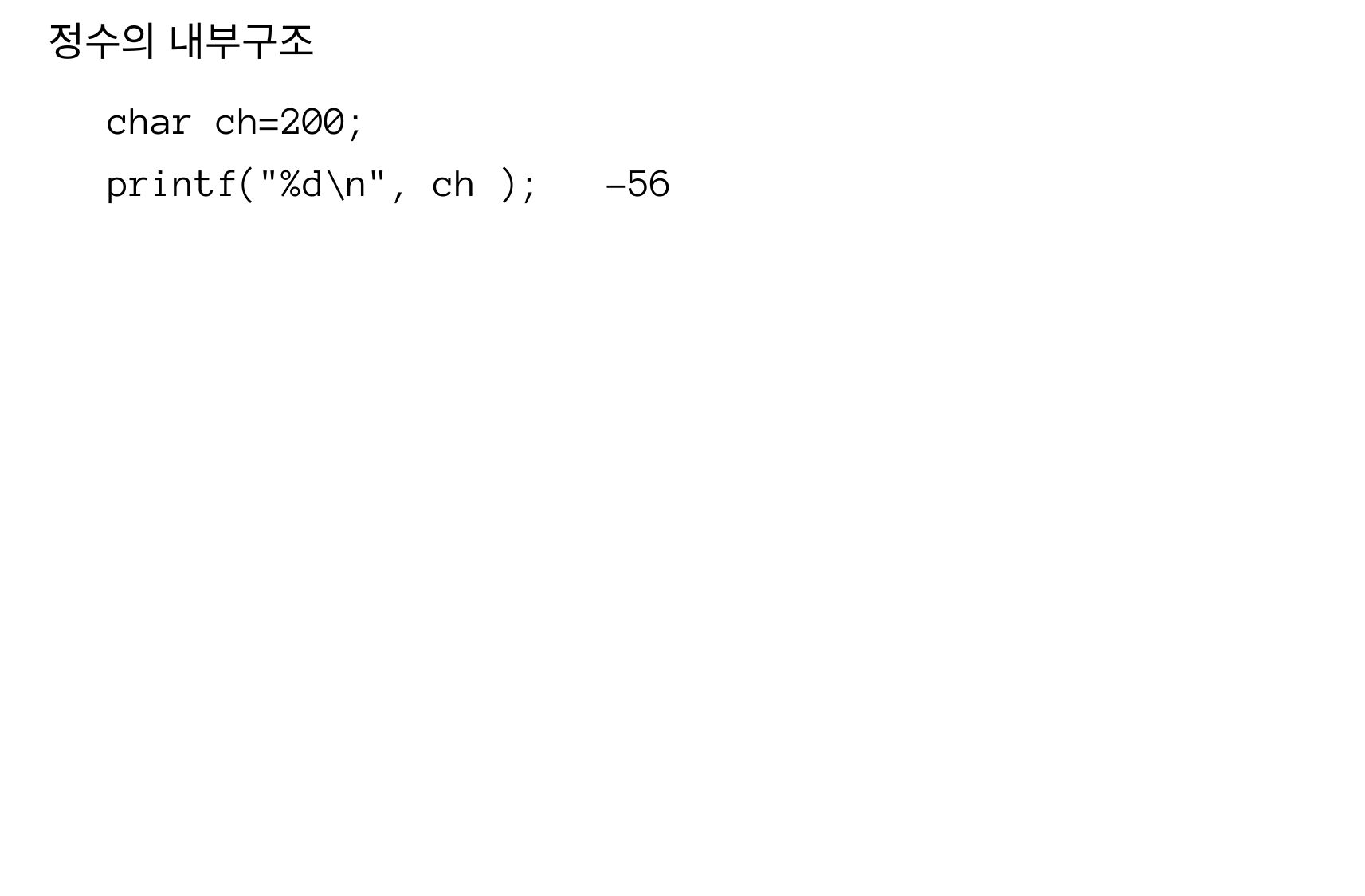

정수의 내부구조
char ch=200;
printf("%d\n", ch );   -56